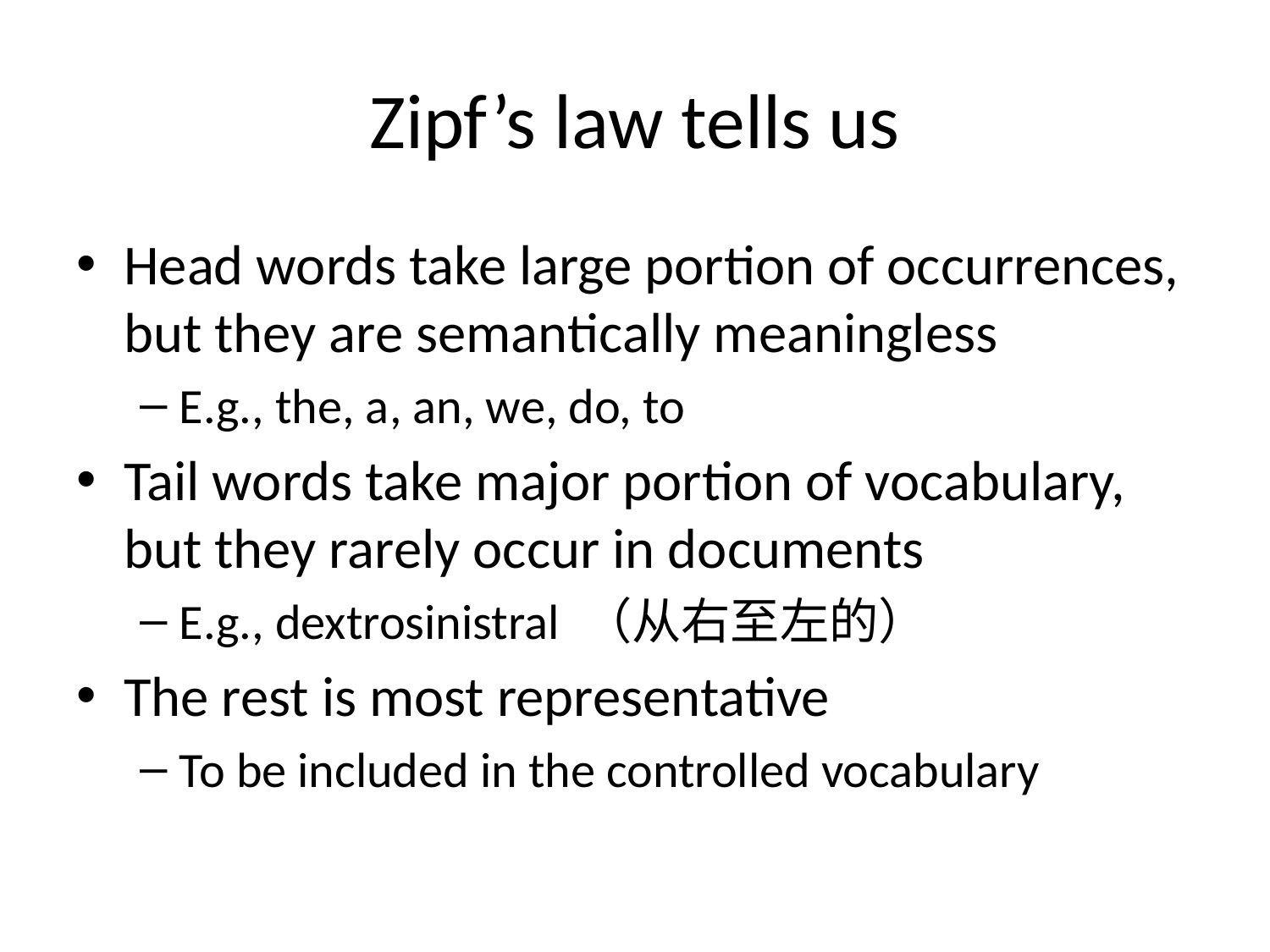

# Zipf’s law tells us
Head words take large portion of occurrences, but they are semantically meaningless
E.g., the, a, an, we, do, to
Tail words take major portion of vocabulary, but they rarely occur in documents
E.g., dextrosinistral （从右至左的）
The rest is most representative
To be included in the controlled vocabulary